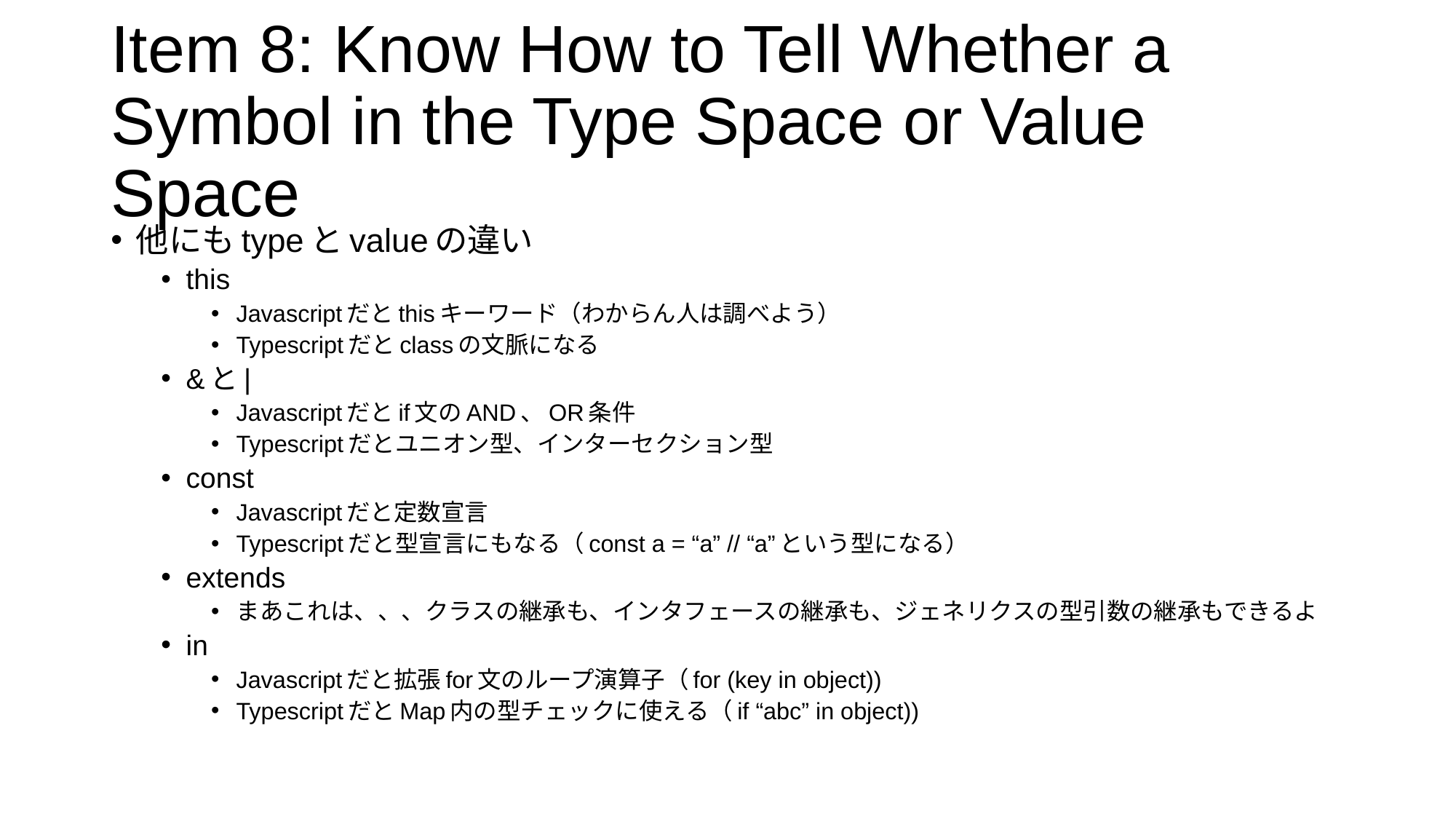

# Item 8: Know How to Tell Whether a Symbol in the Type Space or Value Space
他にもtypeとvalueの違い
this
Javascriptだとthisキーワード（わからん人は調べよう）
Typescriptだとclassの文脈になる
&と|
Javascriptだとif文のAND、OR条件
Typescriptだとユニオン型、インターセクション型
const
Javascriptだと定数宣言
Typescriptだと型宣言にもなる（const a = “a” // “a”という型になる）
extends
まあこれは、、、クラスの継承も、インタフェースの継承も、ジェネリクスの型引数の継承もできるよ
in
Javascriptだと拡張for文のループ演算子（for (key in object))
TypescriptだとMap内の型チェックに使える（if “abc” in object))